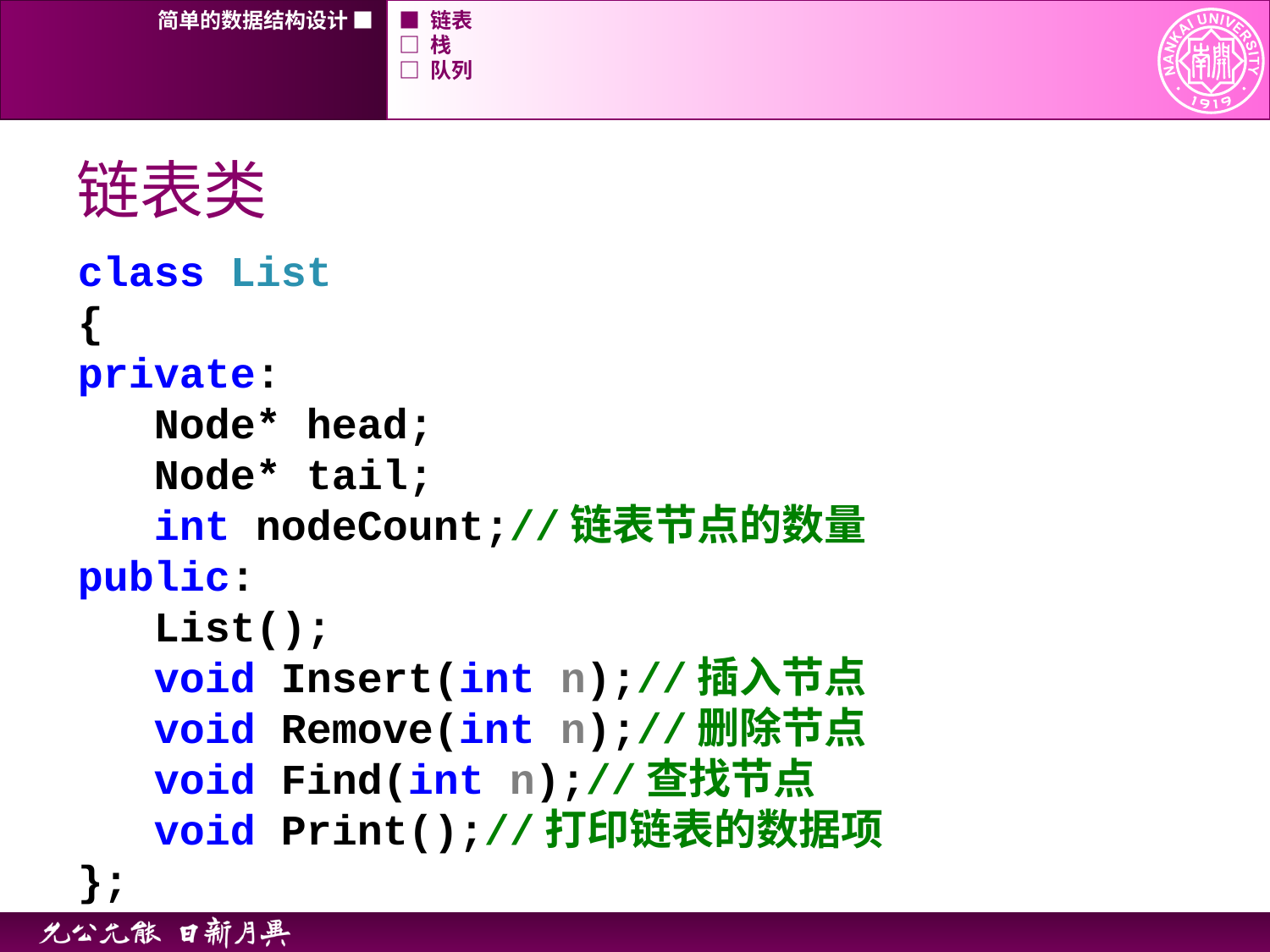

简单的数据结构设计 ■
■ 链表
□ 栈
□ 队列

# 链表类
class List
{
private:
   Node* head;
   Node* tail;
   int nodeCount;//链表节点的数量
public:
   List();
   void Insert(int n);//插入节点
   void Remove(int n);//删除节点
   void Find(int n);//查找节点
   void Print();//打印链表的数据项
};